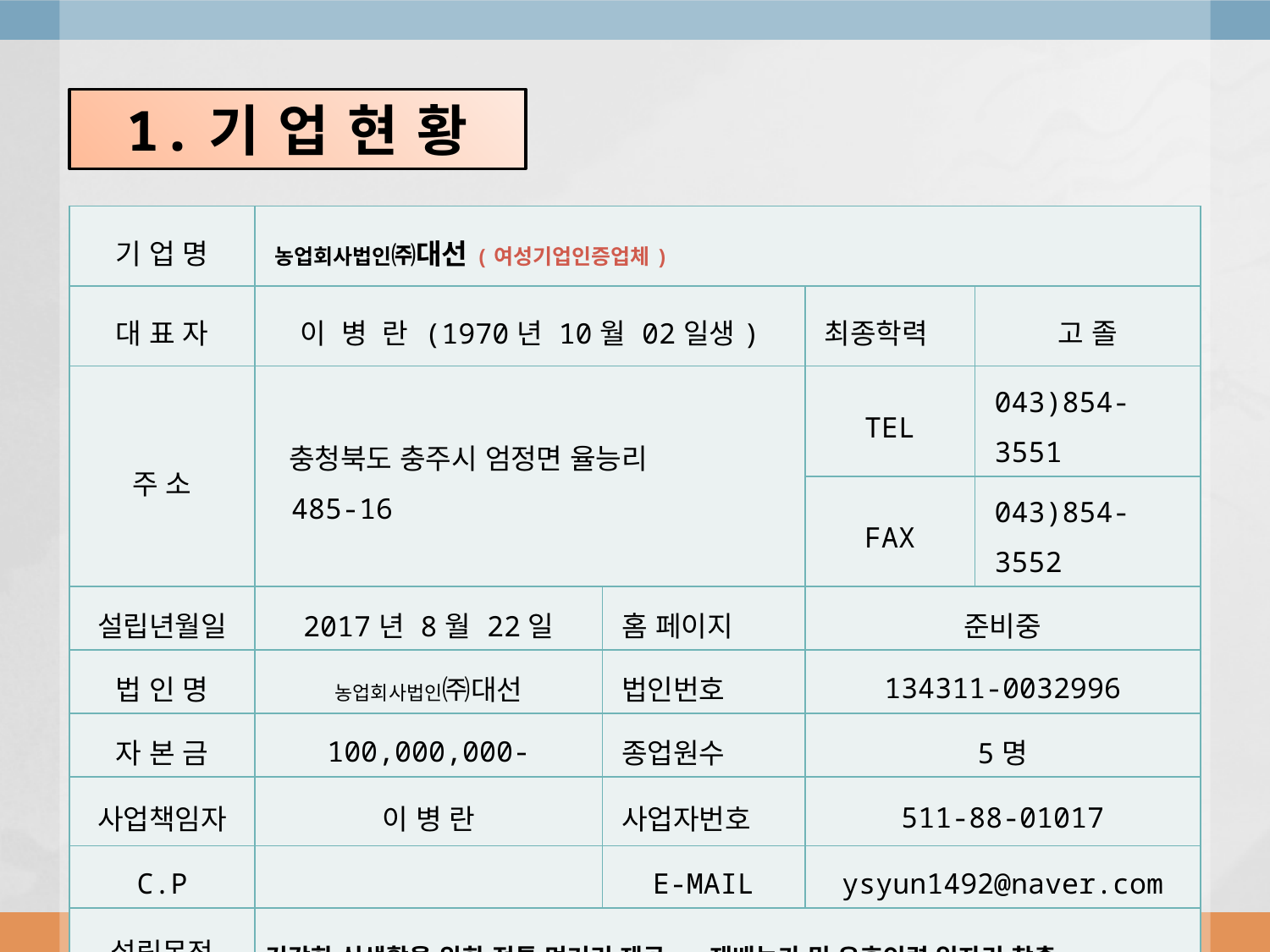

# 1.기 업 현 황
| 기 업 명 | 농업회사법인㈜대선(여성기업인증업체) |  |  |  |
| --- | --- | --- | --- | --- |
| 대 표 자 | 이 병 란 (1970년 10월 02일생) |  | 최종학력 | 고 졸 |
| 주 소 | 충청북도 충주시 엄정면 율능리 485-16 |  | TEL | 043)854-3551 |
|  |  |  | FAX | 043)854-3552 |
| 설립년월일 | 2017년 8월 22일 | 홈 페이지 | 준비중 |  |
| 법 인 명 | 농업회사법인㈜대선 | 법인번호 | 134311-0032996 |  |
| 자 본 금 | 100,000,000- | 종업원수 | 5명 |  |
| 사업책임자 | 이 병 란 | 사업자번호 | 511-88-01017 |  |
| C.P |  | E-MAIL | ysyun1492@naver.com |  |
| 설립목적 | 건강한 식생활을 위한 전통 먹거리 제공. 재배농가 및 유휴인력 일자리 창출. |  |  |  |